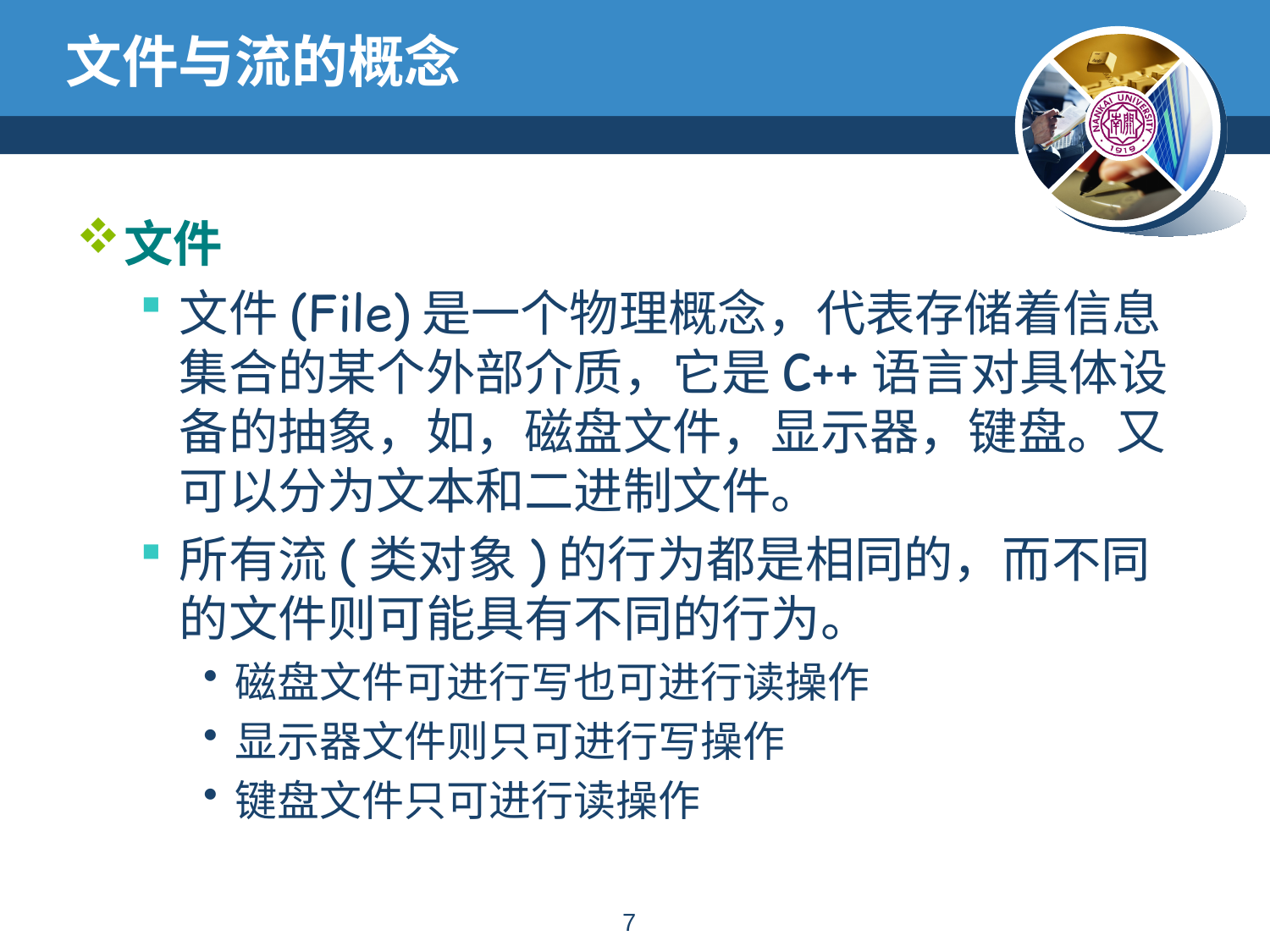

# 文件与流的概念
文件
文件(File)是一个物理概念，代表存储着信息集合的某个外部介质，它是C++语言对具体设备的抽象，如，磁盘文件，显示器，键盘。又可以分为文本和二进制文件。
所有流(类对象)的行为都是相同的，而不同的文件则可能具有不同的行为。
磁盘文件可进行写也可进行读操作
显示器文件则只可进行写操作
键盘文件只可进行读操作
7